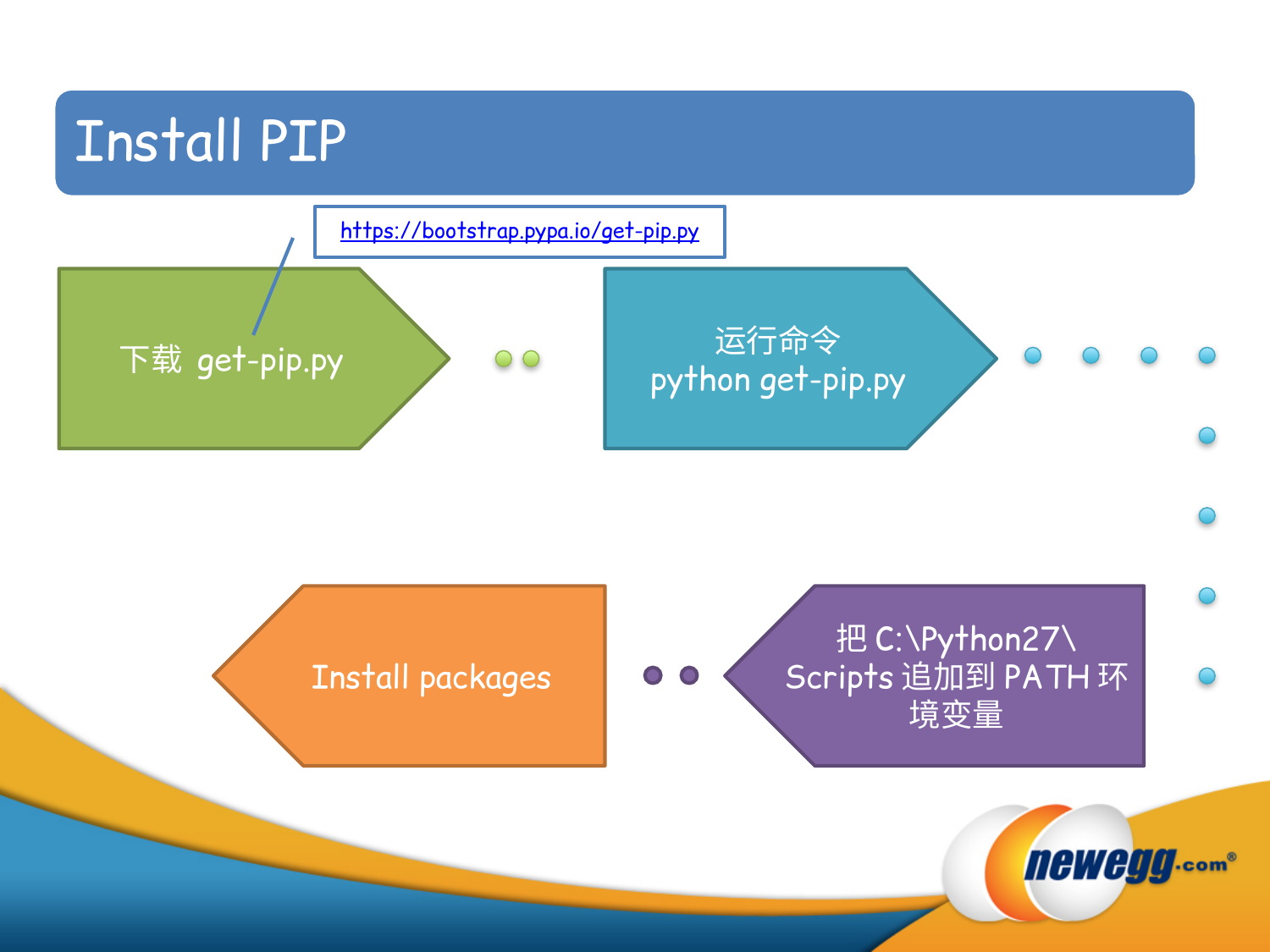

Install PIP
https://bootstrap.pypa.io/get-pip.py
下载 get-pip.py
运行命令
python get-pip.py

Install packages
把C:\Python27\Scripts追加到PATH环境变量